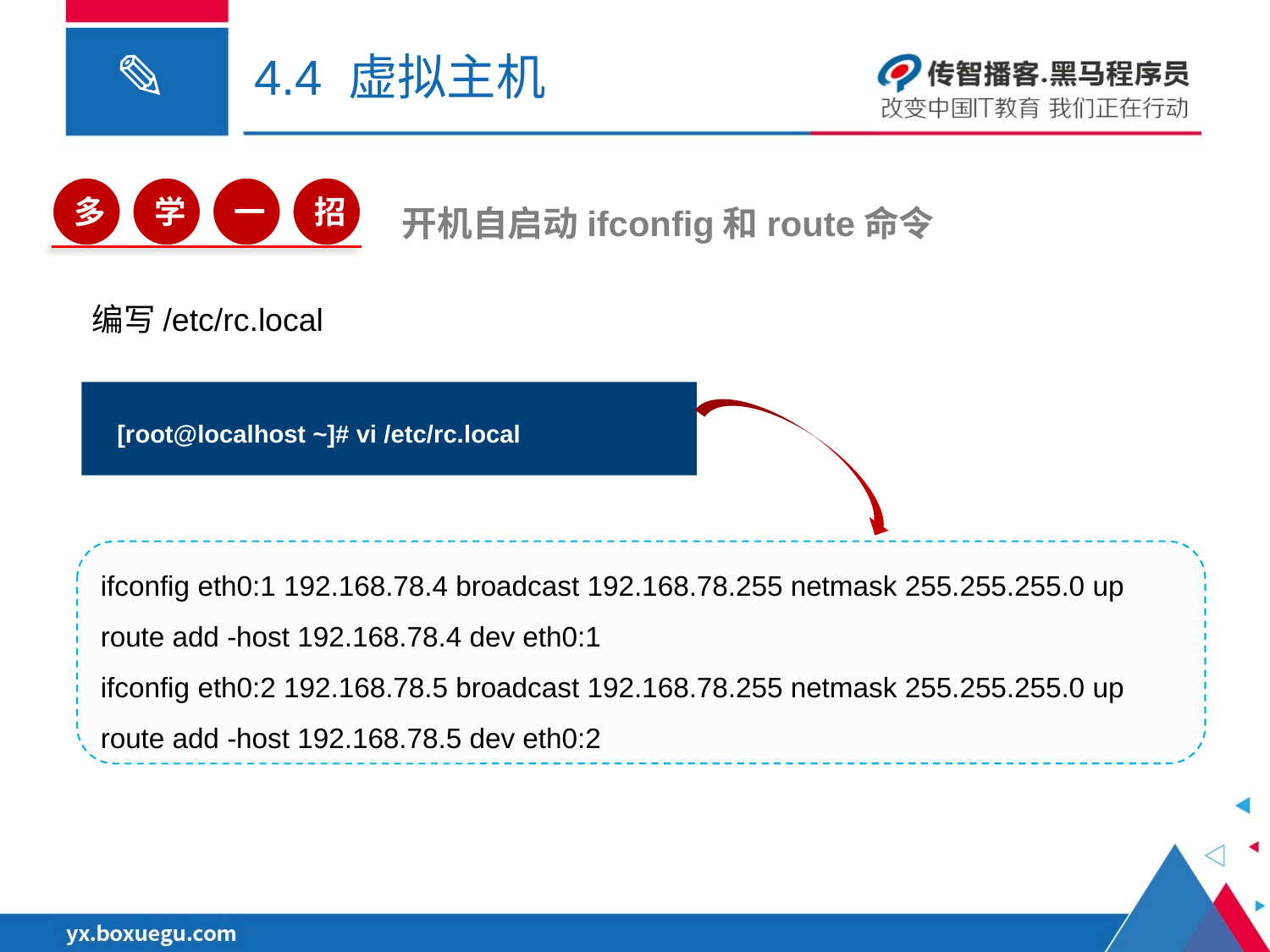

# 4.4 虚拟主机
多
学
一
招
开机自启动ifconfig和route命令
   编写/etc/rc.local

 [root@localhost ~]# vi /etc/rc.local

ifconfig eth0:1 192.168.78.4 broadcast 192.168.78.255 netmask 255.255.255.0 up
route add -host 192.168.78.4 dev eth0:1
ifconfig eth0:2 192.168.78.5 broadcast 192.168.78.255 netmask 255.255.255.0 up
route add -host 192.168.78.5 dev eth0:2